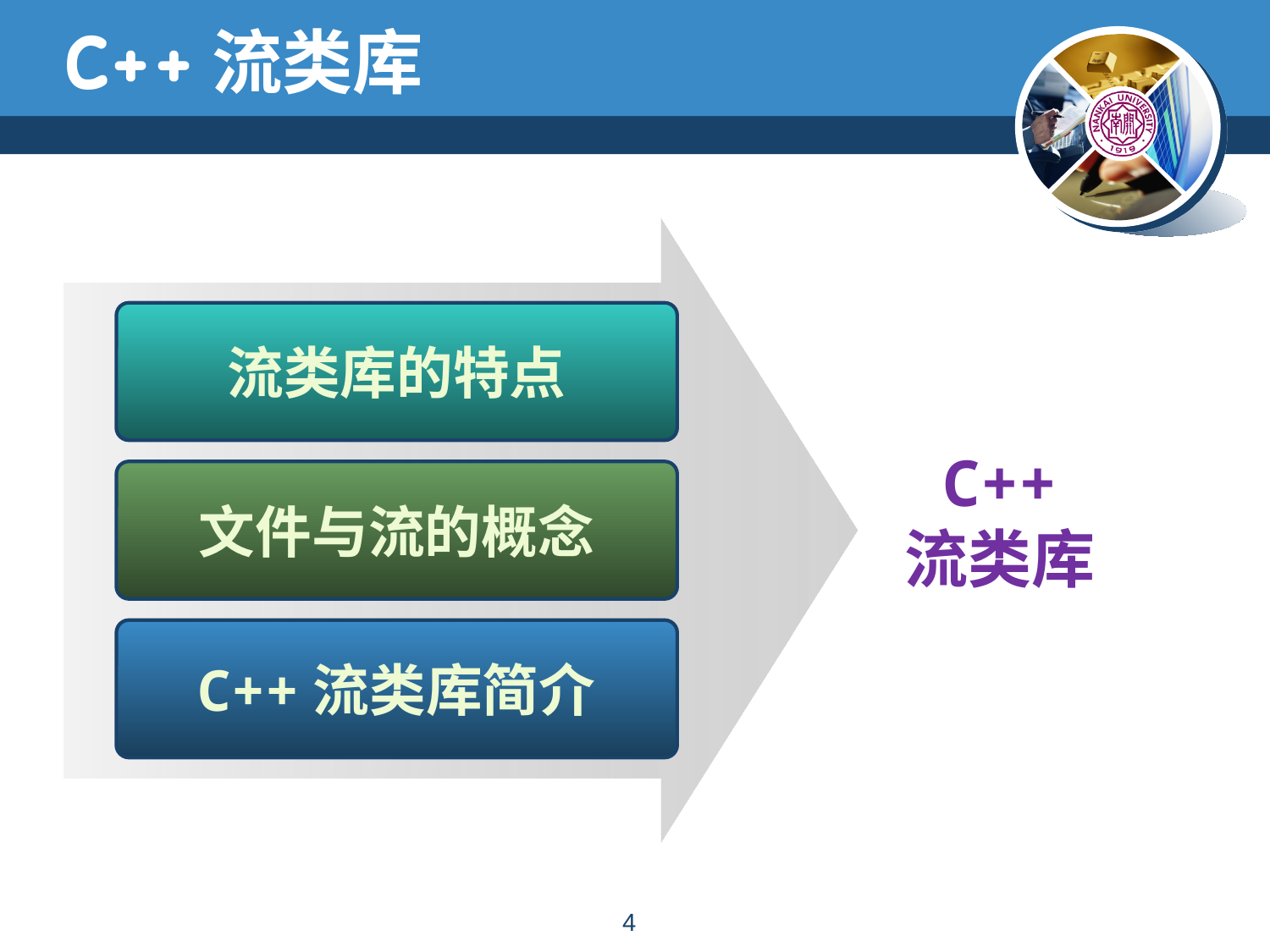

# C++流类库

流类库的特点
C++
流类库
文件与流的概念
C++流类库简介
4